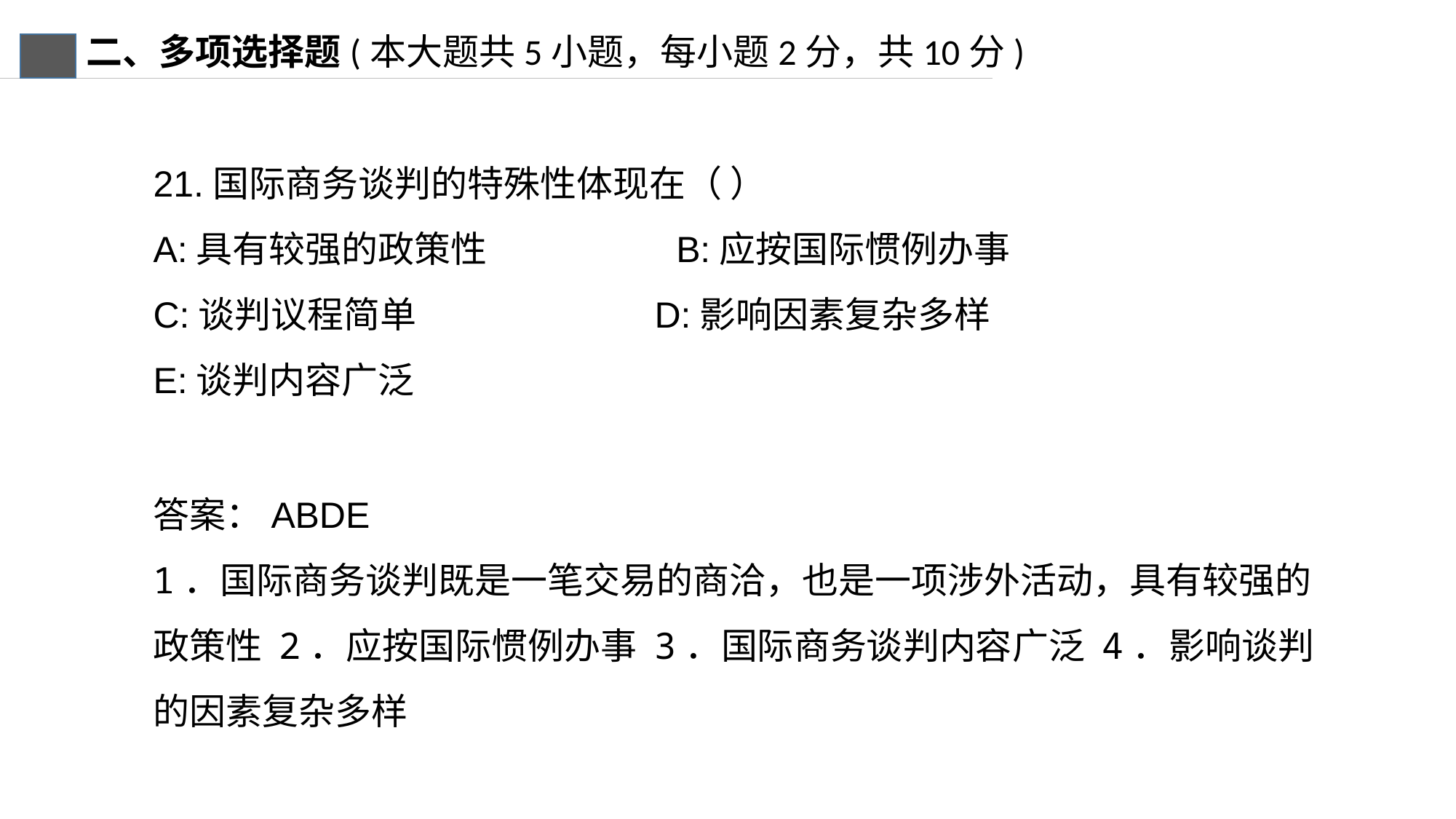

二、多项选择题(本大题共5小题，每小题2分，共10分)

21.国际商务谈判的特殊性体现在（ ）
A:具有较强的政策性                      B:应按国际惯例办事
C:谈判议程简单                            D:影响因素复杂多样
E:谈判内容广泛
答案：ABDE
1．国际商务谈判既是一笔交易的商洽，也是一项涉外活动，具有较强的政策性 2．应按国际惯例办事 3．国际商务谈判内容广泛 4．影响谈判的因素复杂多样